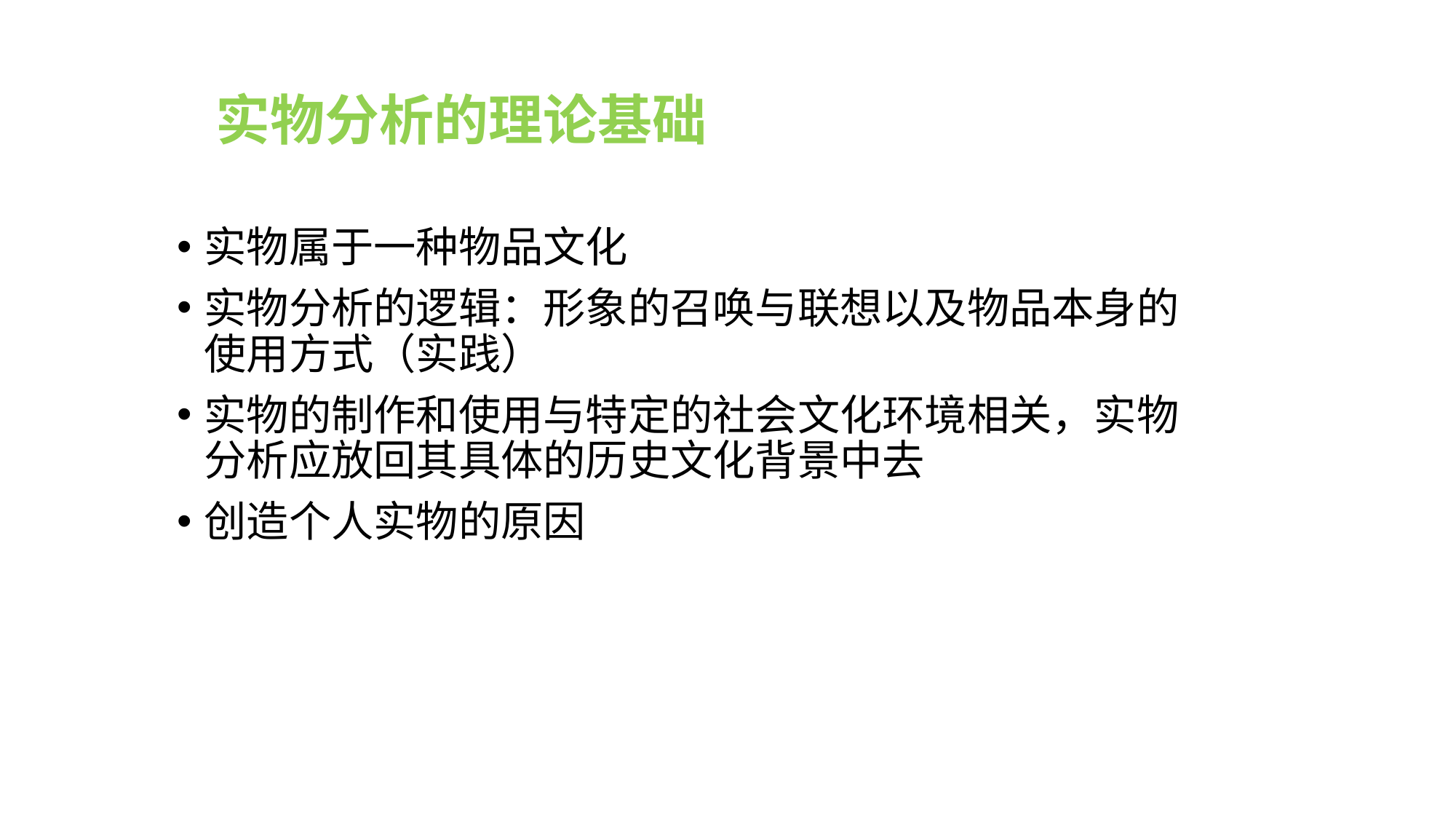

# 实物分析的理论基础
实物属于一种物品文化
实物分析的逻辑：形象的召唤与联想以及物品本身的使用方式（实践）
实物的制作和使用与特定的社会文化环境相关，实物分析应放回其具体的历史文化背景中去
创造个人实物的原因